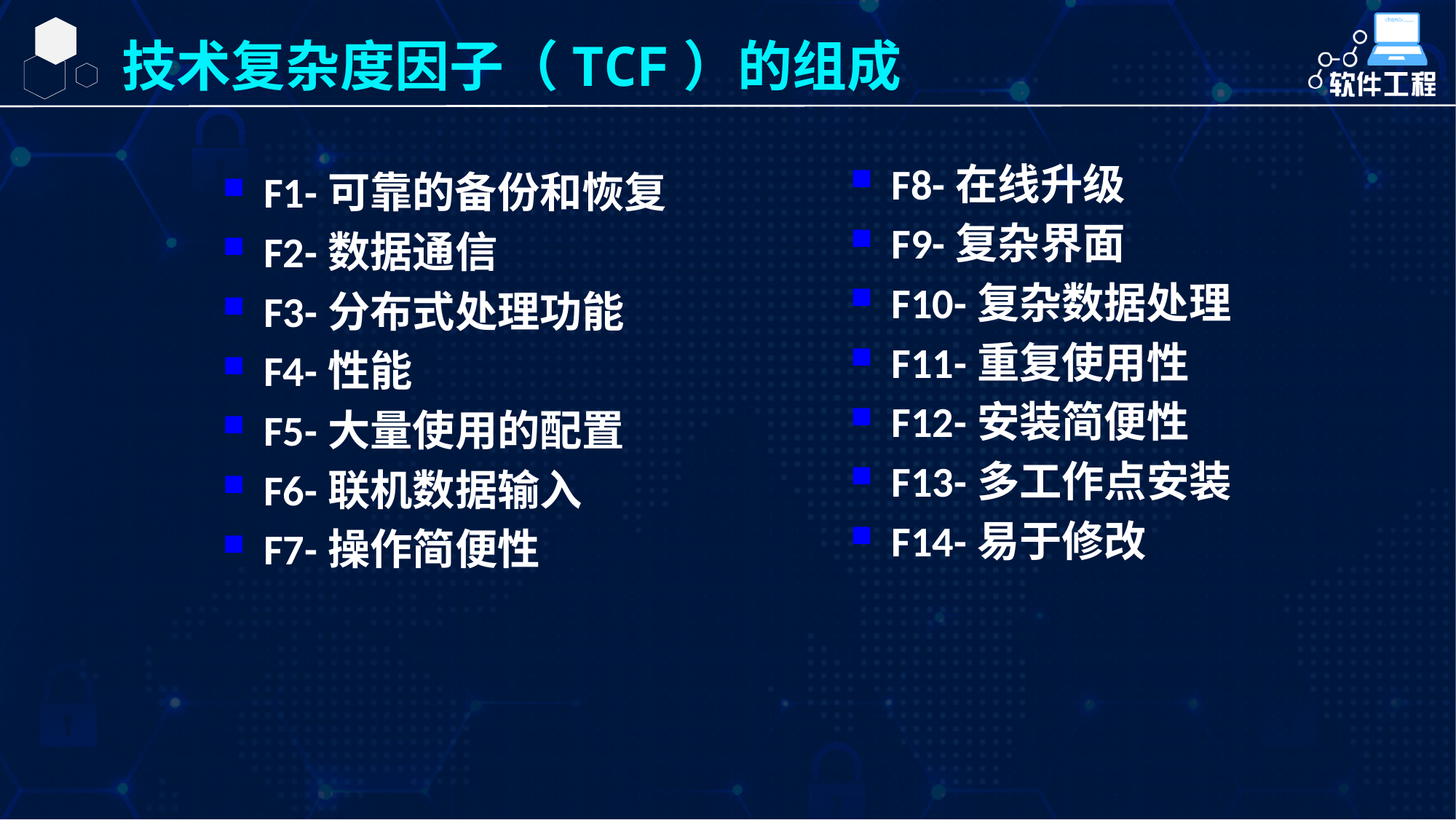

技术复杂度因子（TCF）的组成
F8-在线升级
F9-复杂界面
F10-复杂数据处理
F11-重复使用性
F12-安装简便性
F13-多工作点安装
F14-易于修改
F1-可靠的备份和恢复
F2-数据通信
F3-分布式处理功能
F4-性能
F5-大量使用的配置
F6-联机数据输入
F7-操作简便性